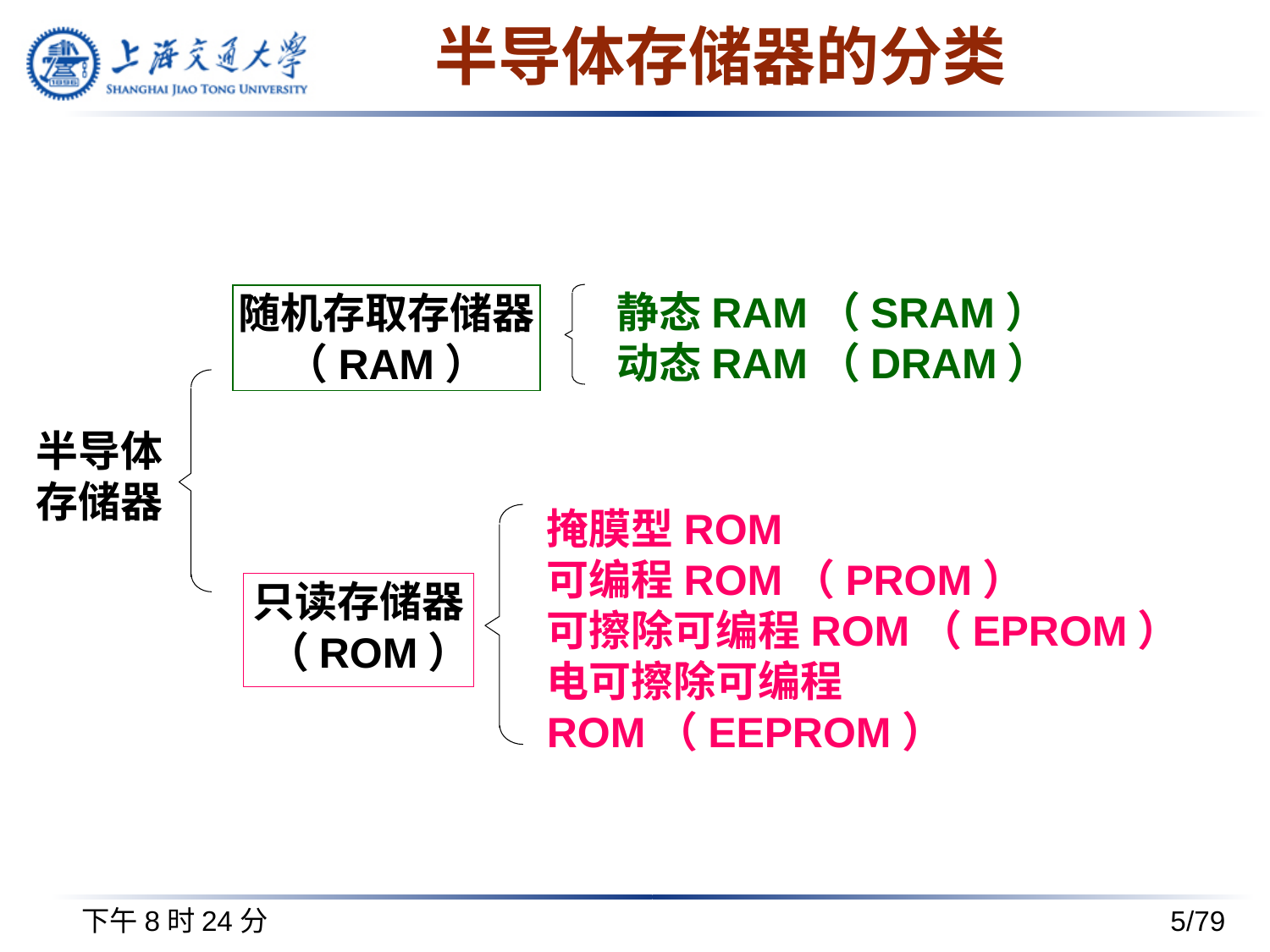

# 半导体存储器的分类
静态RAM（SRAM）
动态RAM（DRAM）

随机存取存储器
（RAM）

半导体
存储器
掩膜型ROM
可编程ROM（PROM）
可擦除可编程ROM（EPROM）
电可擦除可编程ROM（EEPROM）

只读存储器
 （ROM）
下午8时24分
5/79